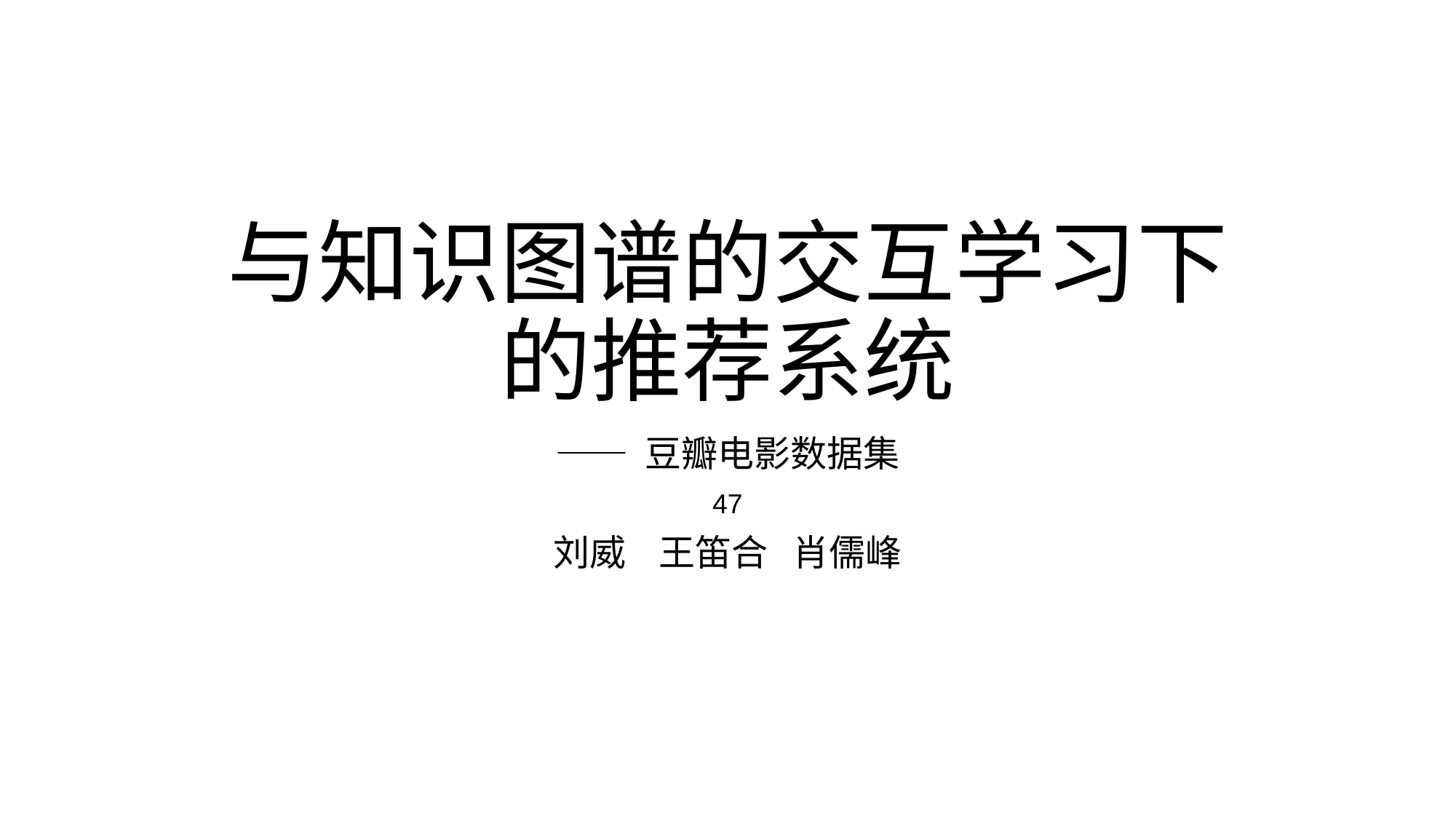

# 与知识图谱的交互学习下的推荐系统
—— 豆瓣电影数据集
47
刘威    王笛合   肖儒峰